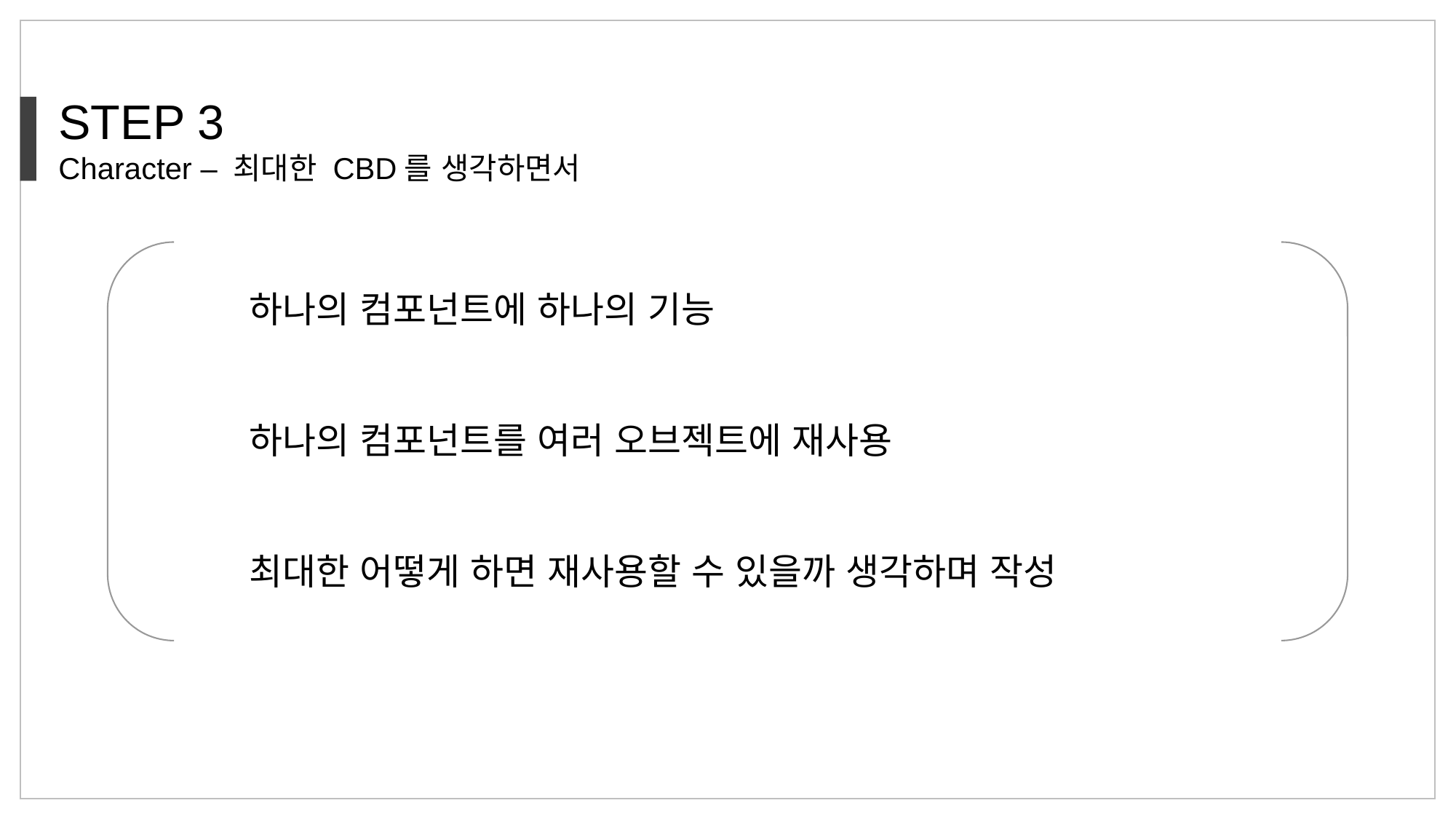

STEP 3
Character – 최대한 CBD를 생각하면서

하나의 컴포넌트에 하나의 기능

하나의 컴포넌트를 여러 오브젝트에 재사용

최대한 어떻게 하면 재사용할 수 있을까 생각하며 작성